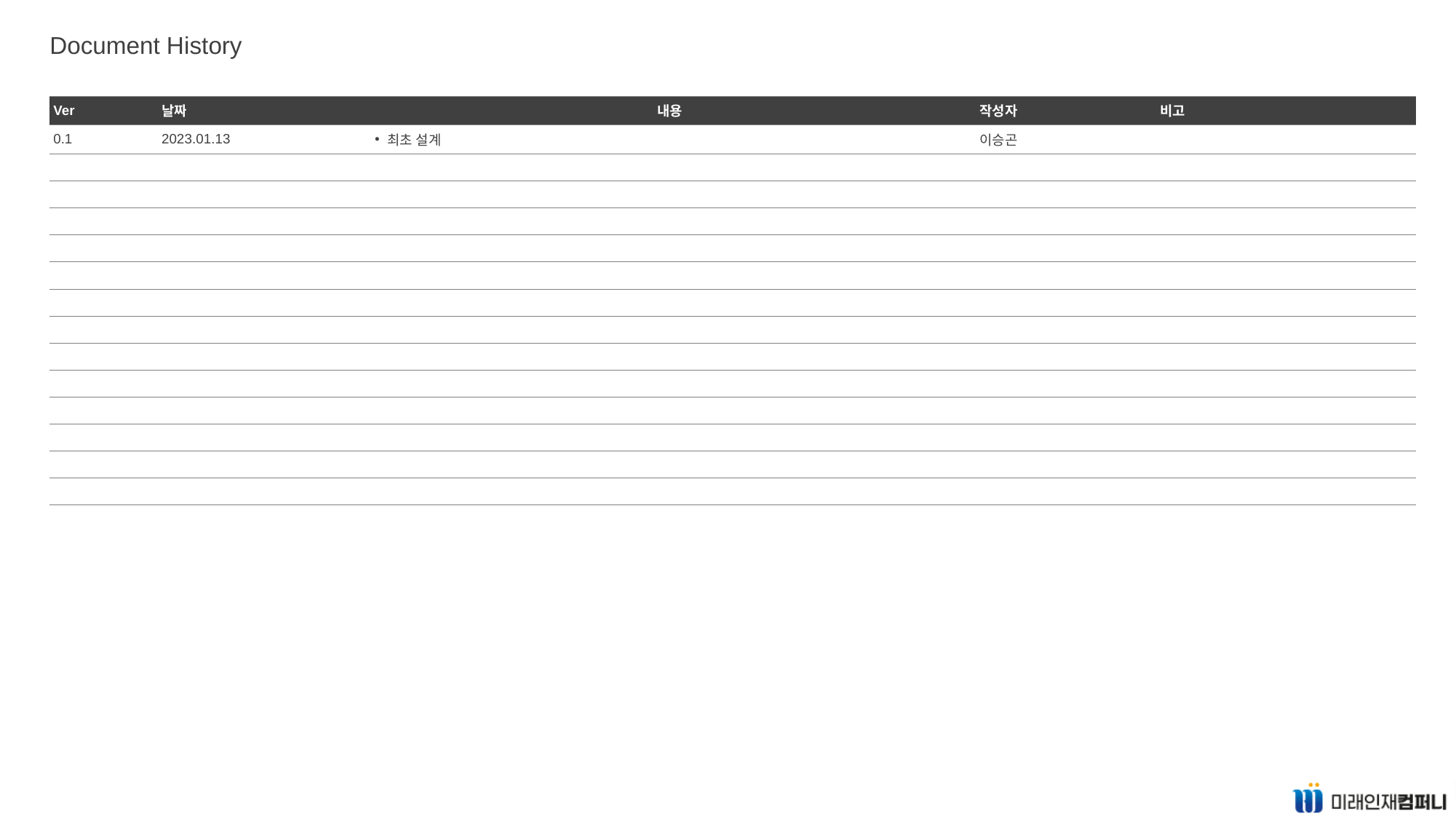

Document History
| Ver |  | 날짜 | 내용 | 작성자 | 비고 |
| --- | --- | --- | --- | --- | --- |
| 0.1 |  | 2023.01.13 | 최초 설계 | 이승곤 |  |
|  |  |  |  |  |  |
|  |  |  |  |  |  |
|  |  |  |  |  |  |
|  |  |  |  |  |  |
|  |  |  |  |  |  |
|  |  |  |  |  |  |
|  |  |  |  |  |  |
|  |  |  |  |  |  |
|  |  |  |  |  |  |
|  |  |  |  |  |  |
|  |  |  |  |  |  |
|  |  |  |  |  |  |
|  |  |  |  |  |  |